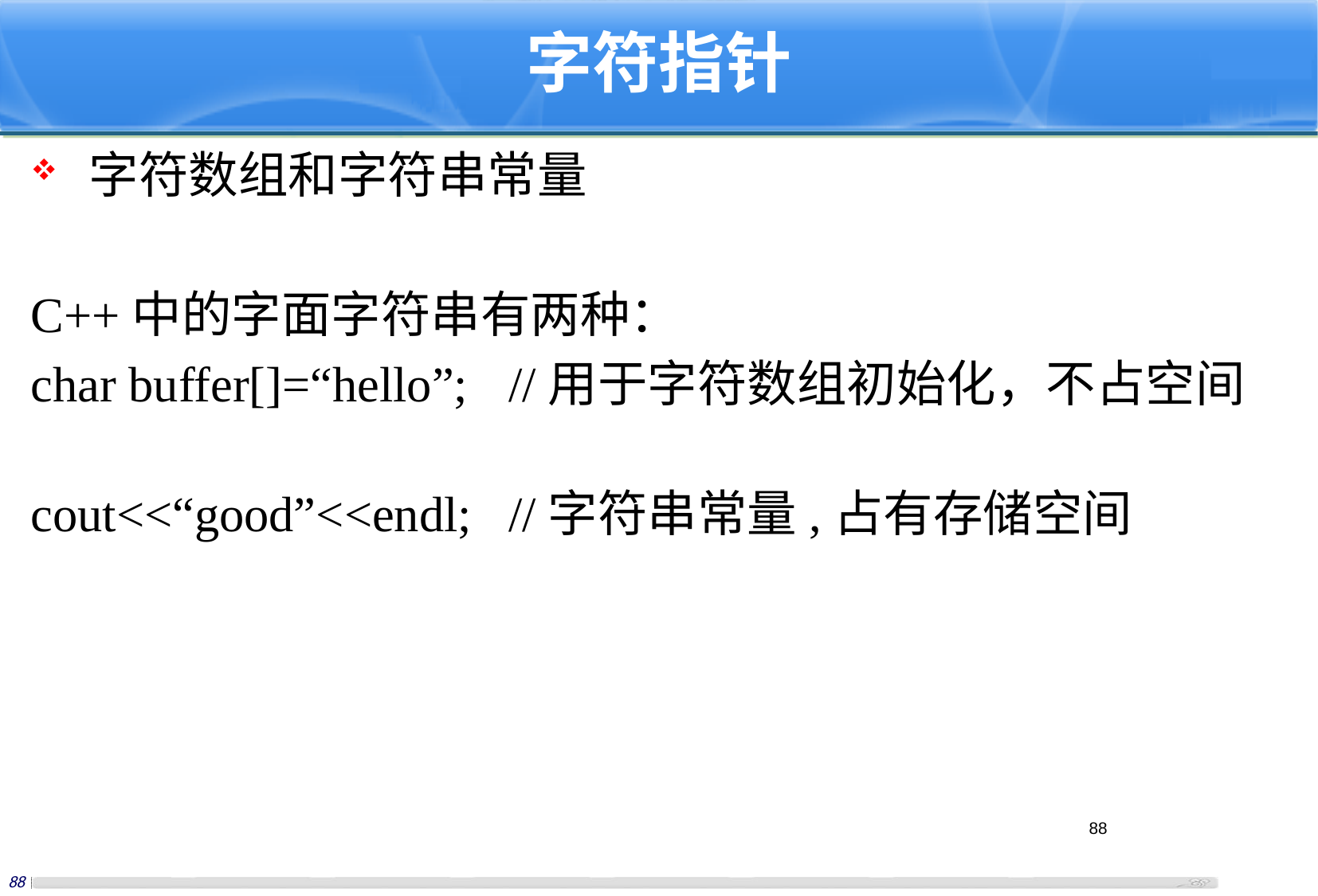

# 字符指针
字符数组和字符串常量

C++中的字面字符串有两种：
char buffer[]=“hello”;	//用于字符数组初始化，不占空间
cout<<“good”<<endl;	//字符串常量,占有存储空间

88